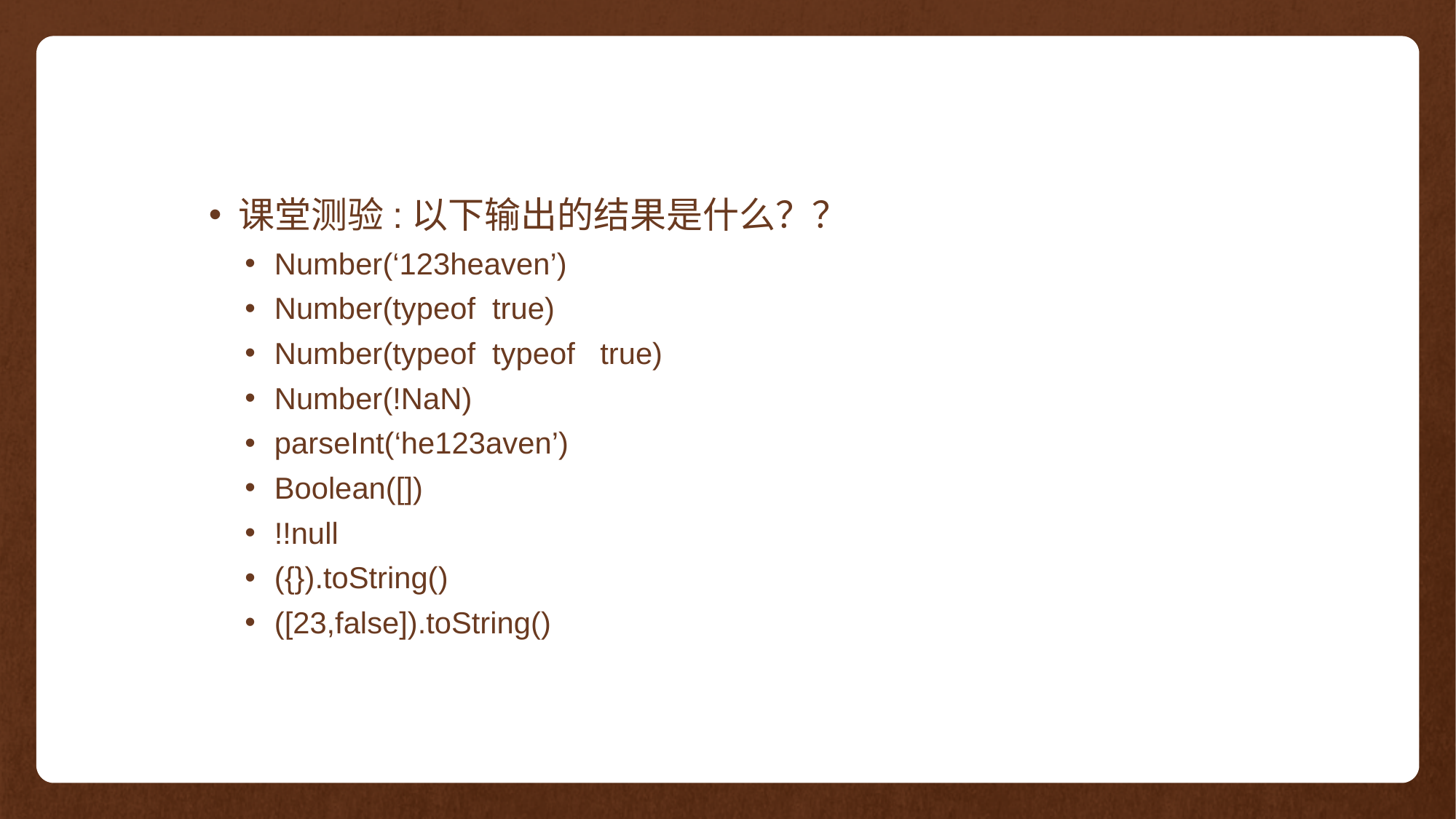

课堂测验:以下输出的结果是什么？？
Number(‘123heaven’)
Number(typeof  true)
Number(typeof  typeof   true)
Number(!NaN)
parseInt(‘he123aven’)
Boolean([])
!!null
({}).toString()
([23,false]).toString()